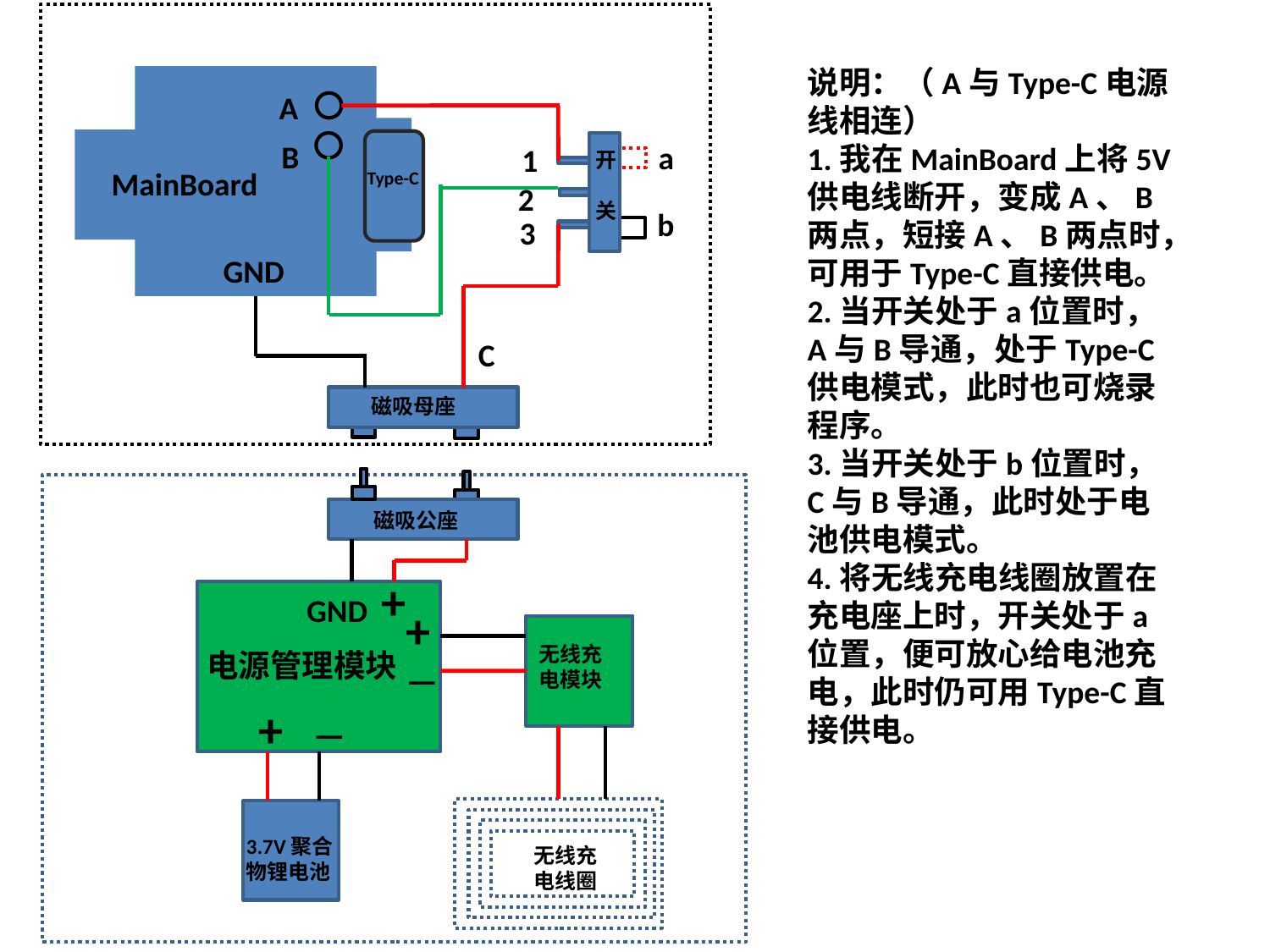

说明：（A与Type-C电源线相连）
1.我在MainBoard上将5V供电线断开，变成A、B两点，短接A、B两点时，可用于Type-C直接供电。
2.当开关处于a位置时，A与B导通，处于Type-C供电模式，此时也可烧录程序。
3.当开关处于b位置时，C与B导通，此时处于电池供电模式。
4.将无线充电线圈放置在充电座上时，开关处于a位置，便可放心给电池充电，此时仍可用Type-C直接供电。

A

B

a

1
开

关

MainBoard
Type-C
2

b
3

GND
C
磁吸母座

磁吸公座
+

GND
+
—

无线充电模块
电源管理模块
+   —

3.7V聚合物锂电池

无线充电线圈